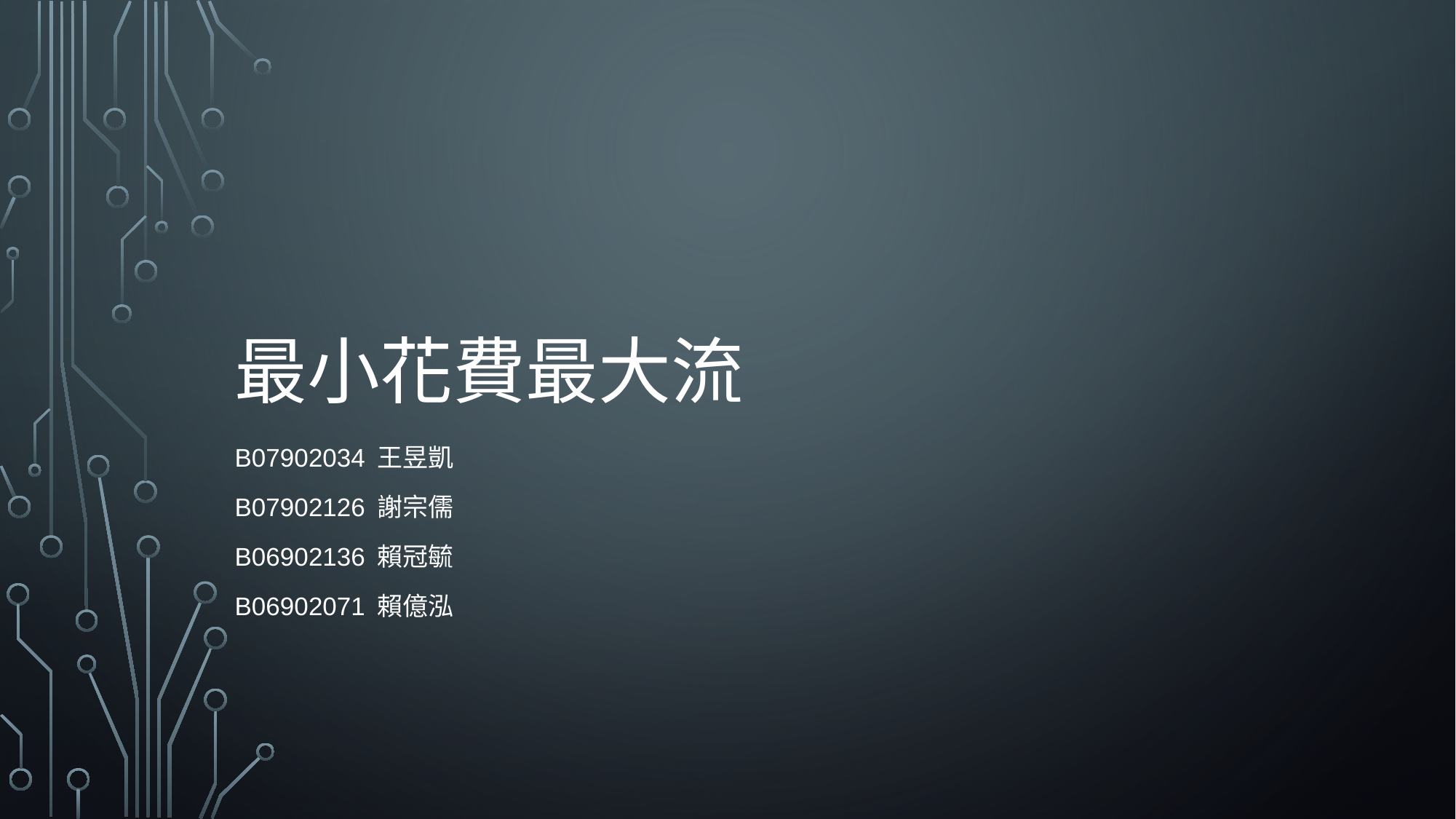

# 最小花費最大流
B07902034 王昱凱
B07902126 謝宗儒
B06902136 賴冠毓
B06902071 賴億泓